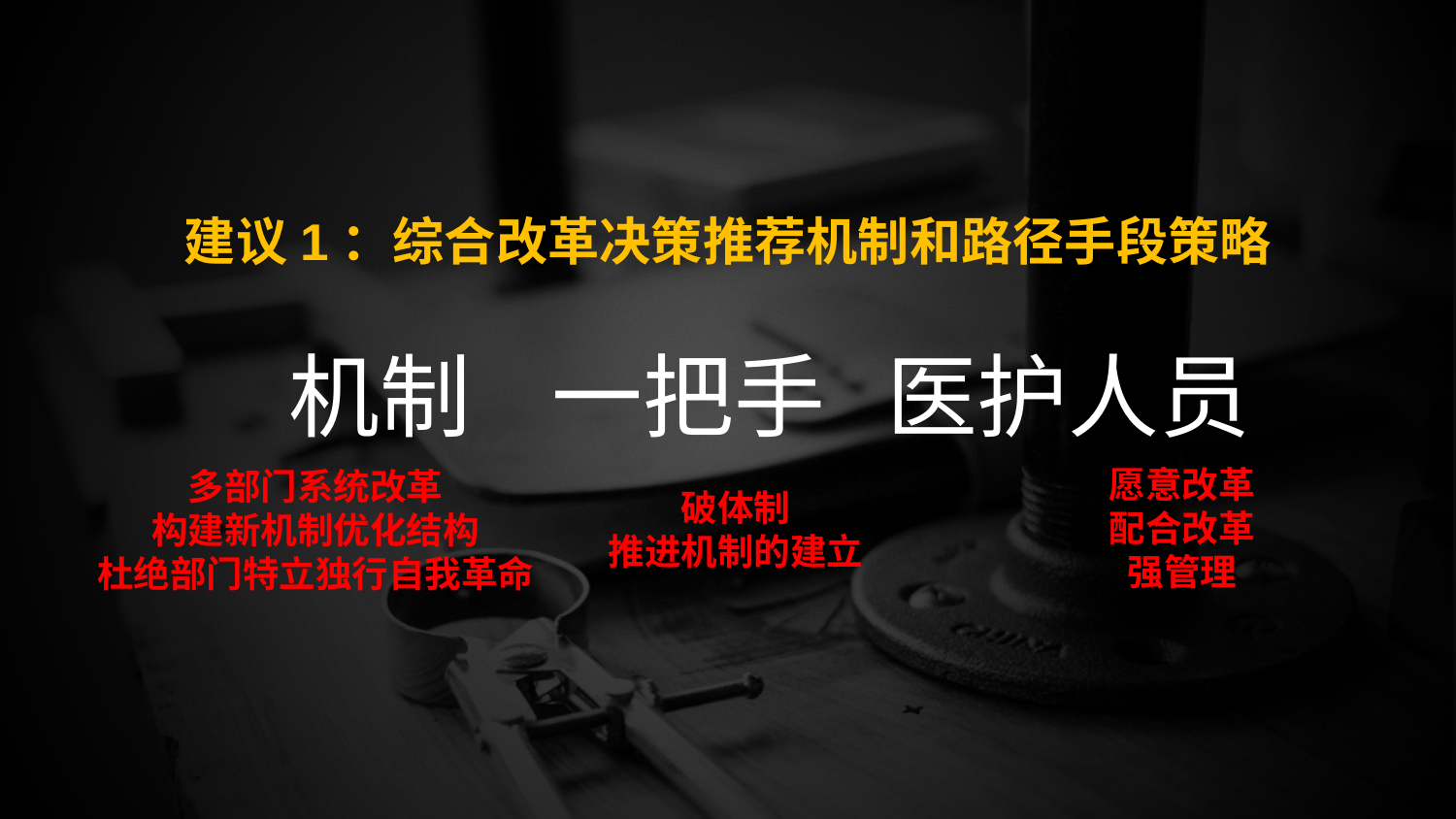

建议1：综合改革决策推荐机制和路径手段策略
   机制    一把手   医护人员
愿意改革
配合改革
强管理
多部门系统改革
构建新机制优化结构
杜绝部门特立独行自我革命
破体制
推进机制的建立